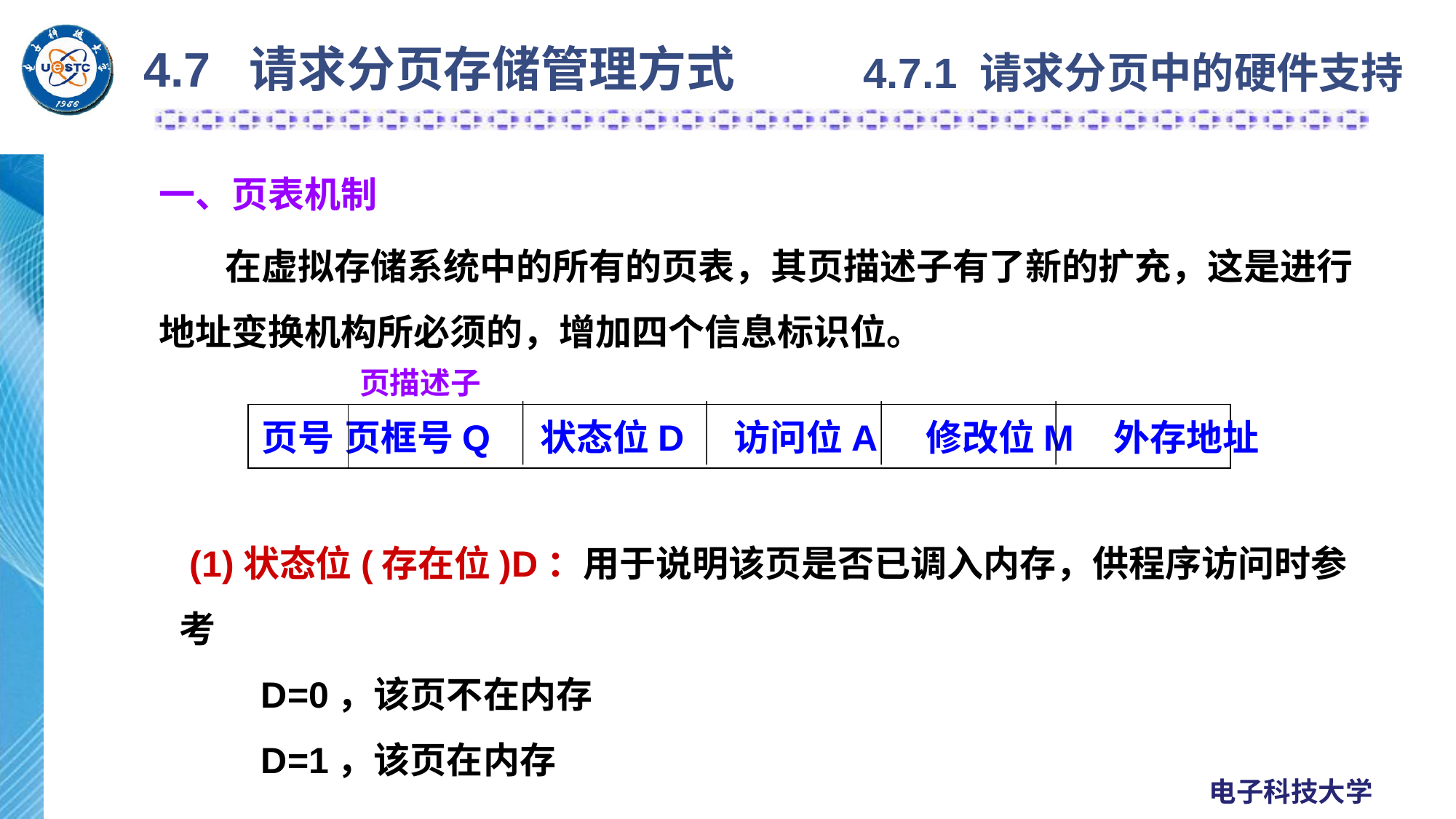

# 4.7  请求分页存储管理方式
4.7.1 请求分页中的硬件支持
一、页表机制
       在虚拟存储系统中的所有的页表，其页描述子有了新的扩充，这是进行地址变换机构所必须的，增加四个信息标识位。
页描述子

  页框号Q    状态位D    访问位A    修改位M   外存地址
页号
 (1)状态位(存在位)D：用于说明该页是否已调入内存，供程序访问时参考
        D=0，该页不在内存
        D=1，该页在内存